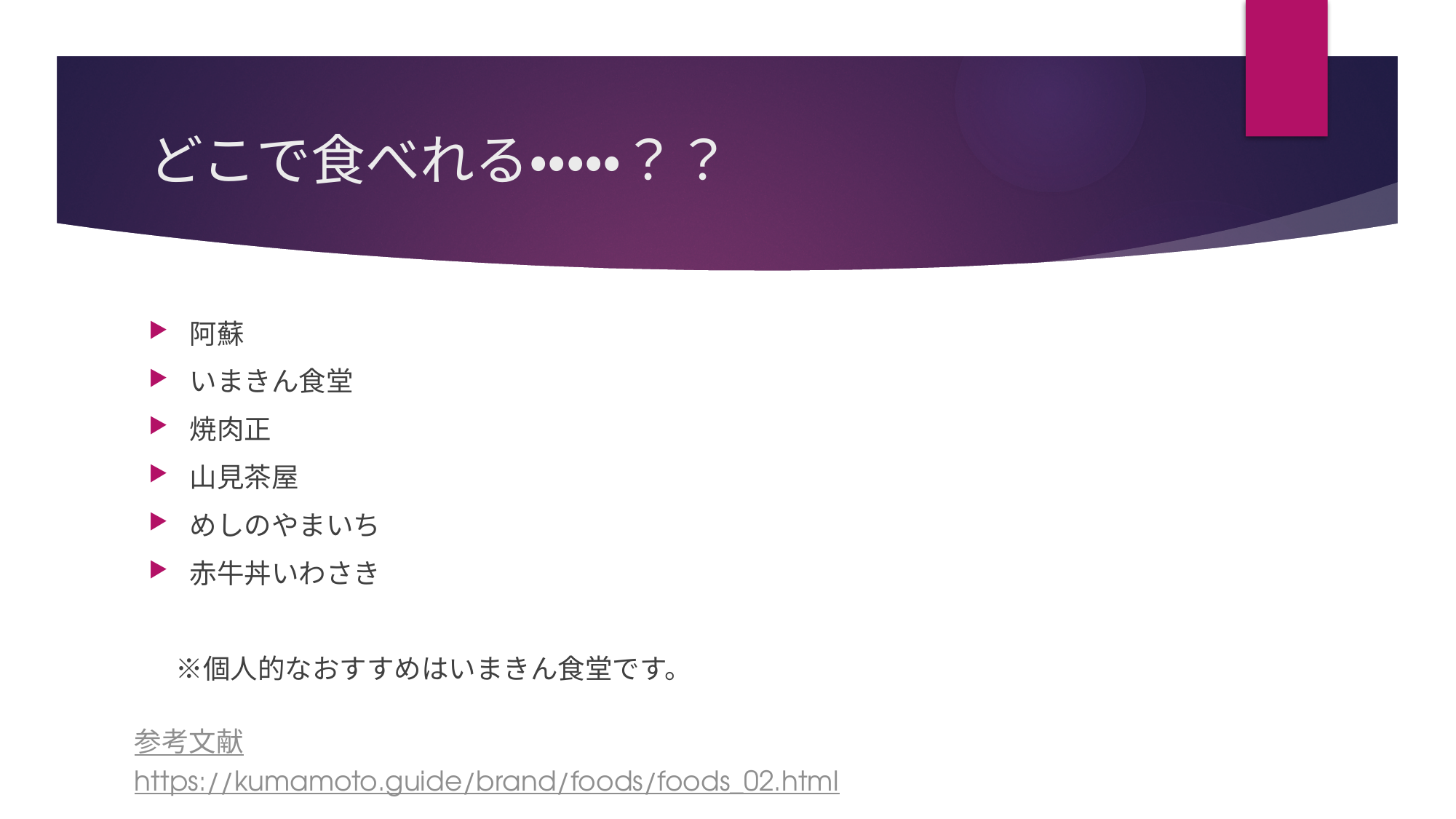

# どこで食べれる・・・・・？？
阿蘇
いまきん食堂
焼肉正
山見茶屋
めしのやまいち
赤牛丼いわさき

　※個人的なおすすめはいまきん食堂です。

参考文献
https://kumamoto.guide/brand/foods/foods_02.html